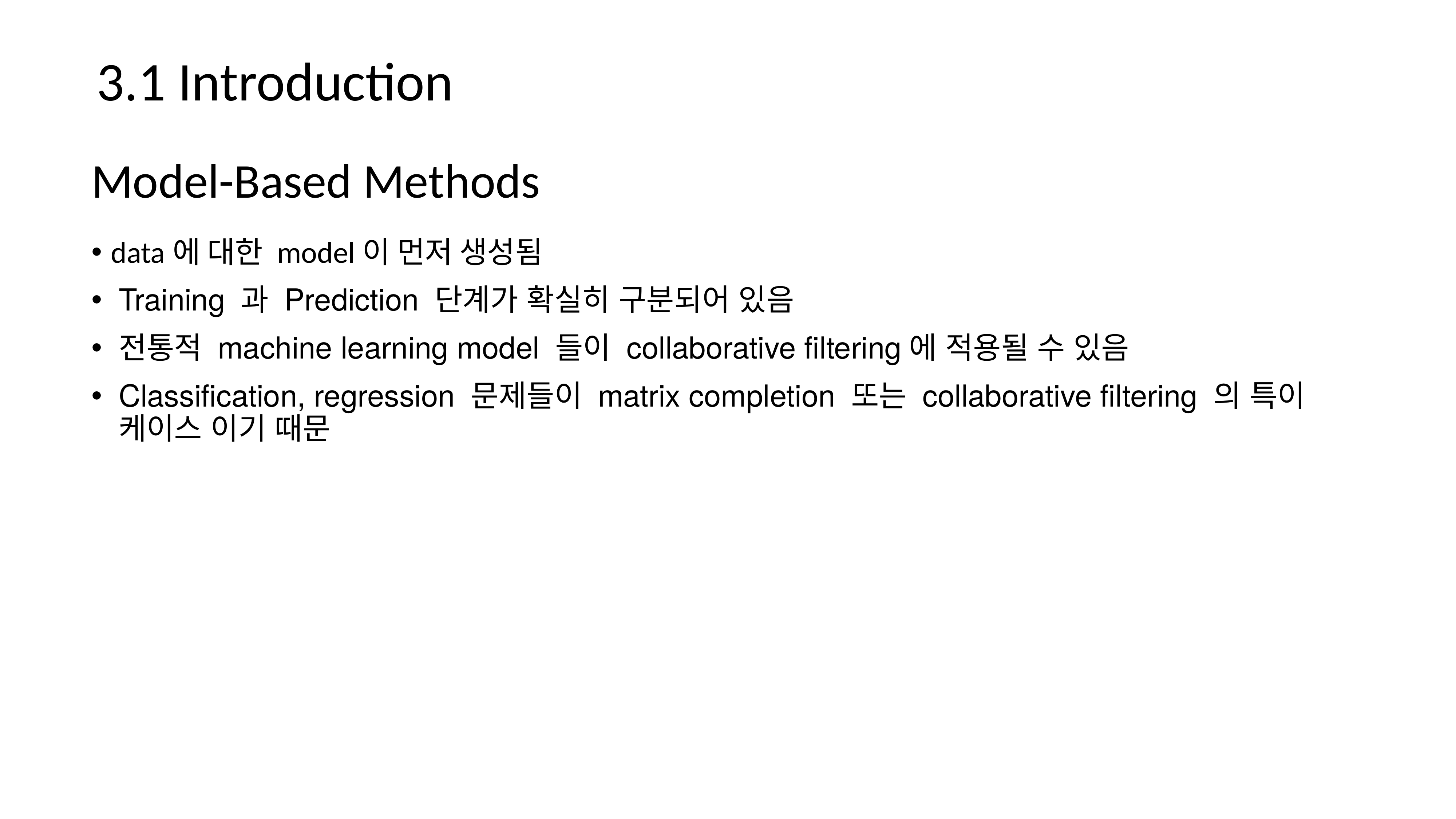

3.1 Introduction
# Model-Based Methods
data에 대한 model이 먼저 생성됨
Training 과 Prediction 단계가 확실히 구분되어 있음
전통적 machine learning model 들이 collaborative filtering에 적용될 수 있음
Classification, regression 문제들이 matrix completion 또는 collaborative filtering 의 특이 케이스 이기 때문